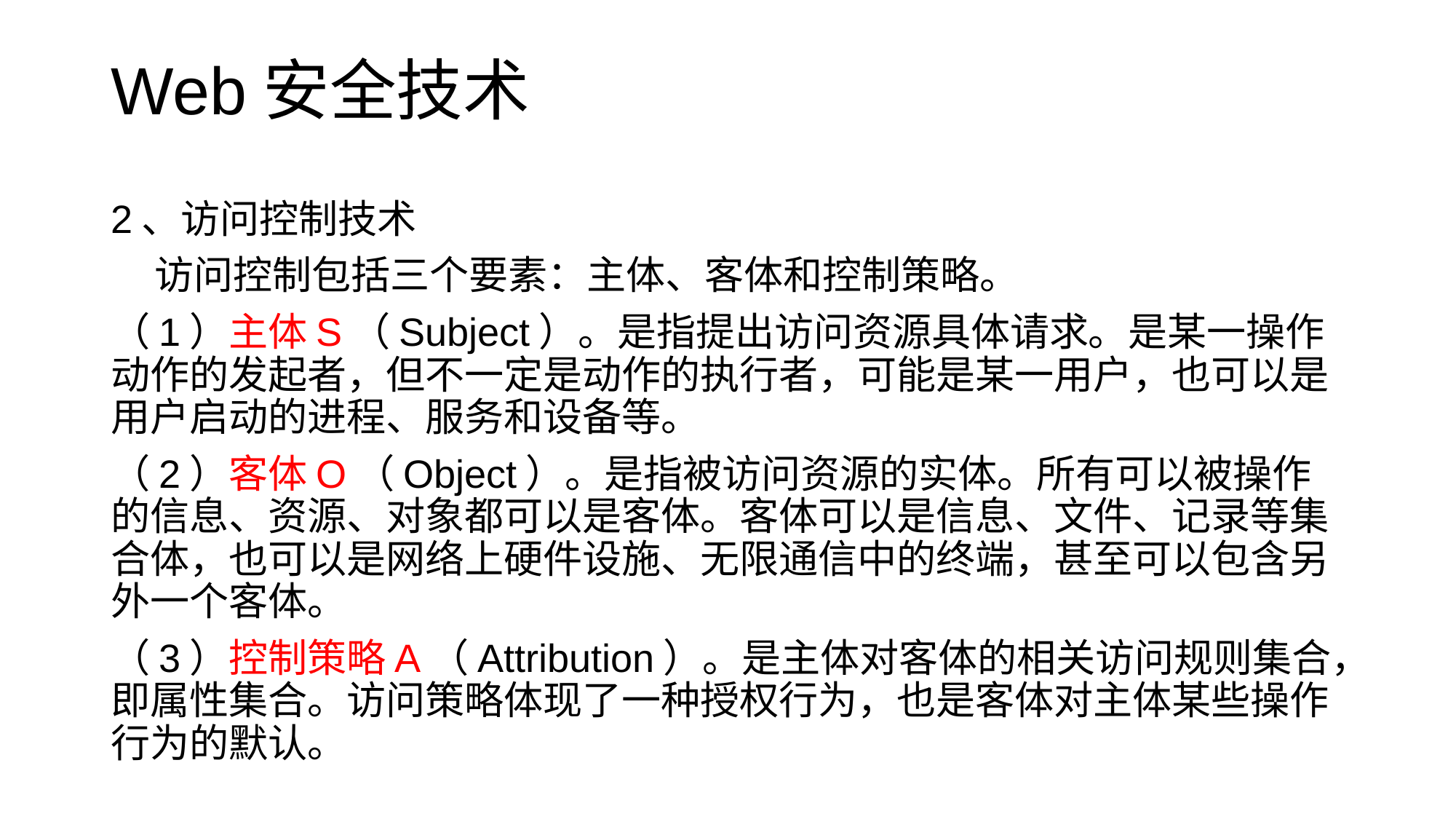

# Web安全技术

2、访问控制技术
    访问控制包括三个要素：主体、客体和控制策略。
（1）主体S（Subject）。是指提出访问资源具体请求。是某一操作动作的发起者，但不一定是动作的执行者，可能是某一用户，也可以是用户启动的进程、服务和设备等。
（2）客体O（Object）。是指被访问资源的实体。所有可以被操作的信息、资源、对象都可以是客体。客体可以是信息、文件、记录等集合体，也可以是网络上硬件设施、无限通信中的终端，甚至可以包含另外一个客体。
（3）控制策略A（Attribution）。是主体对客体的相关访问规则集合，即属性集合。访问策略体现了一种授权行为，也是客体对主体某些操作行为的默认。